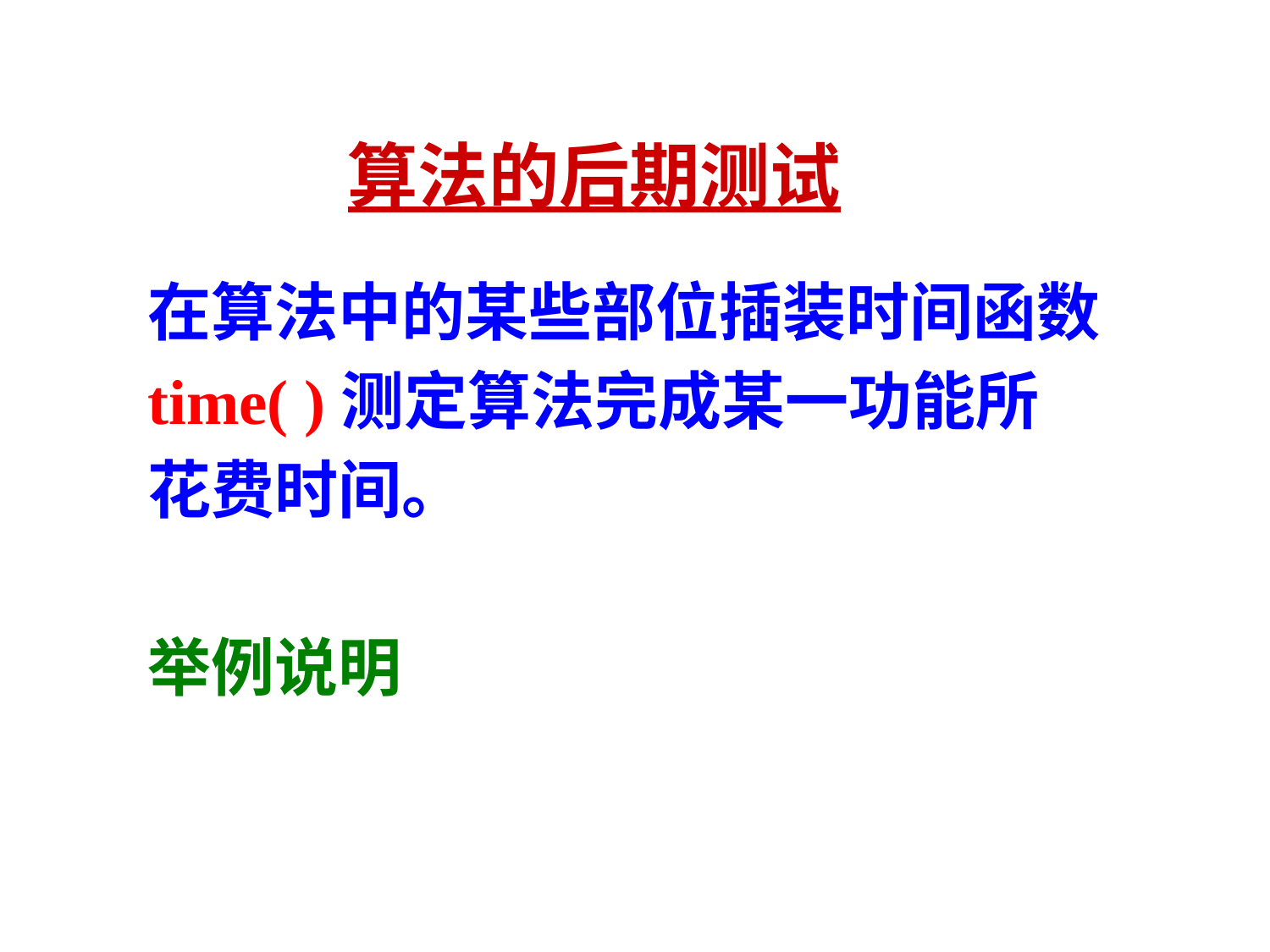

# 算法的后期测试
在算法中的某些部位插装时间函数
time( )测定算法完成某一功能所
花费时间。

举例说明
61